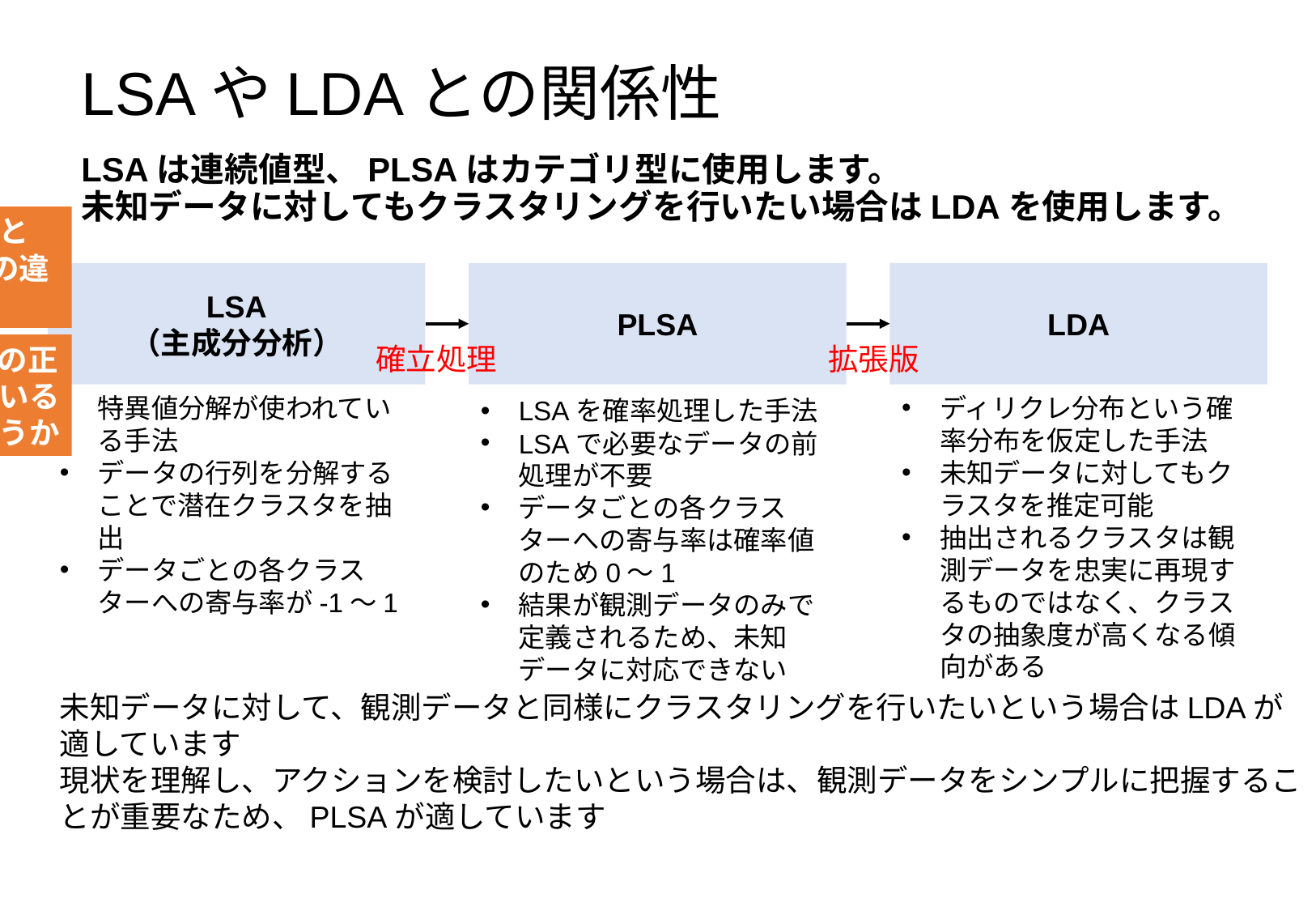

# LSAやLDAとの関係性
LSAは連続値型、PLSAはカテゴリ型に使用します。
未知データに対してもクラスタリングを行いたい場合はLDAを使用します。
LSAとPCAの違い
LSA
（主成分分析）
PLSA
LDA
PLSAの正規化がいるのかどうか
確立処理
拡張版
特異値分解が使われている手法
データの行列を分解することで潜在クラスタを抽出
データごとの各クラスターへの寄与率が-1～1
ディリクレ分布という確率分布を仮定した手法
未知データに対してもクラスタを推定可能
抽出されるクラスタは観測データを忠実に再現するものではなく、クラスタの抽象度が高くなる傾向がある
LSAを確率処理した手法
LSAで必要なデータの前処理が不要
データごとの各クラスターへの寄与率は確率値のため0～1
結果が観測データのみで定義されるため、未知データに対応できない
未知データに対して、観測データと同様にクラスタリングを行いたいという場合はLDAが適しています
現状を理解し、アクションを検討したいという場合は、観測データをシンプルに把握することが重要なため、PLSAが適しています